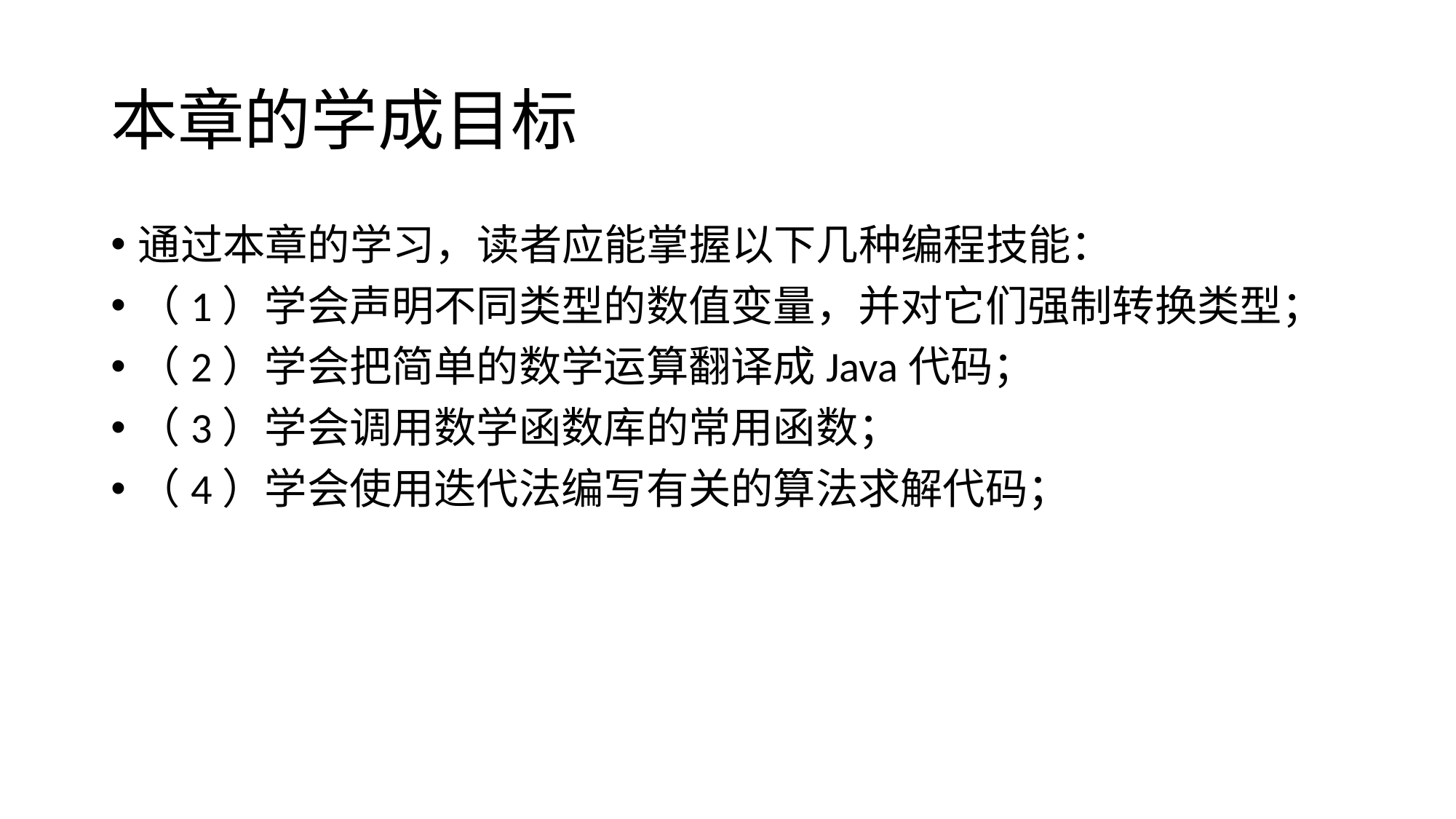

# 本章的学成目标
通过本章的学习，读者应能掌握以下几种编程技能：
（1）学会声明不同类型的数值变量，并对它们强制转换类型；
（2）学会把简单的数学运算翻译成Java代码；
（3）学会调用数学函数库的常用函数；
（4）学会使用迭代法编写有关的算法求解代码；